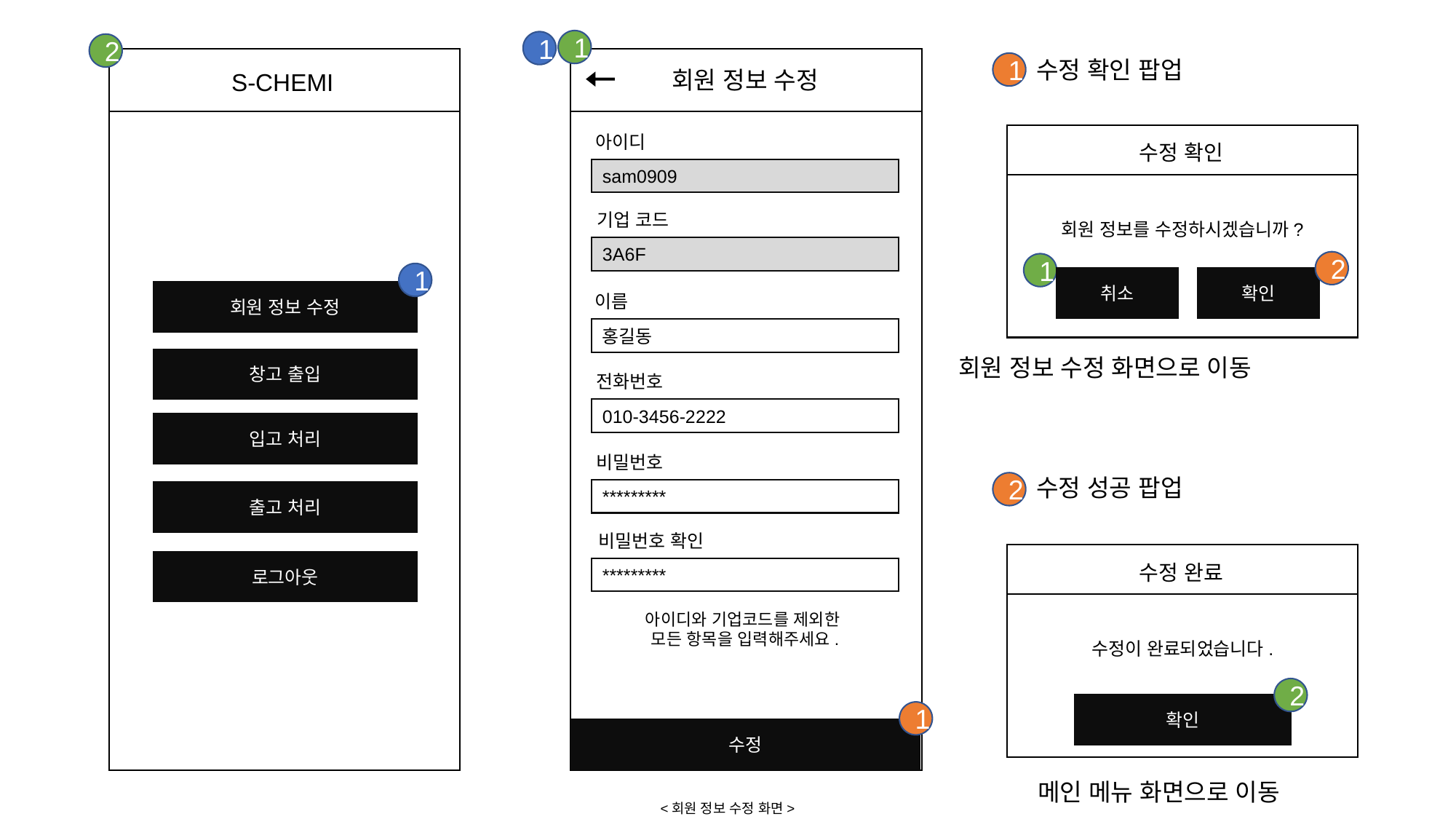

1
1
2

수정 확인 팝업
1
회원 정보 수정
S-CHEMI

아이디

수정 확인
sam0909
기업 코드
회원 정보를 수정하시겠습니까?
3A6F
2
1
1
취소
확인
회원 정보 수정
이름
홍길동
회원 정보 수정 화면으로 이동
창고 출입
전화번호
010-3456-2222
입고 처리
비밀번호
수정 성공 팝업
2
*********
출고 처리
비밀번호 확인

로그아웃
수정 완료
*********
아이디와 기업코드를 제외한
모든 항목을 입력해주세요.
수정이 완료되었습니다.
2
확인
1
수정
메인 메뉴 화면으로 이동
<회원 정보 수정 화면>